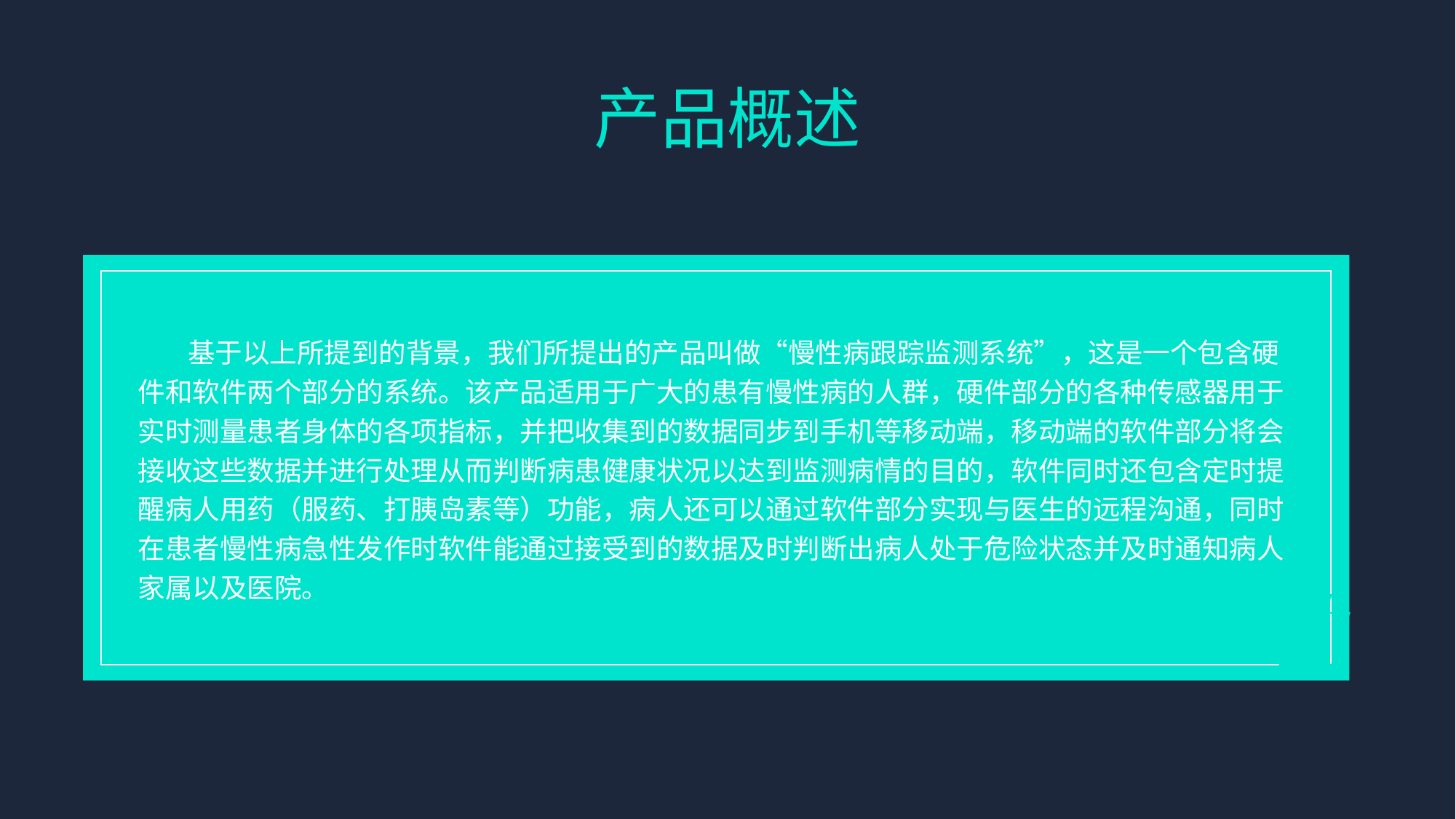

产品概述

       基于以上所提到的背景，我们所提出的产品叫做“慢性病跟踪监测系统”，这是一个包含硬件和软件两个部分的系统。该产品适用于广大的患有慢性病的人群，硬件部分的各种传感器用于实时测量患者身体的各项指标，并把收集到的数据同步到手机等移动端，移动端的软件部分将会接收这些数据并进行处理从而判断病患健康状况以达到监测病情的目的，软件同时还包含定时提醒病人用药（服药、打胰岛素等）功能，病人还可以通过软件部分实现与医生的远程沟通，同时在患者慢性病急性发作时软件能通过接受到的数据及时判断出病人处于危险状态并及时通知病人家属以及医院。